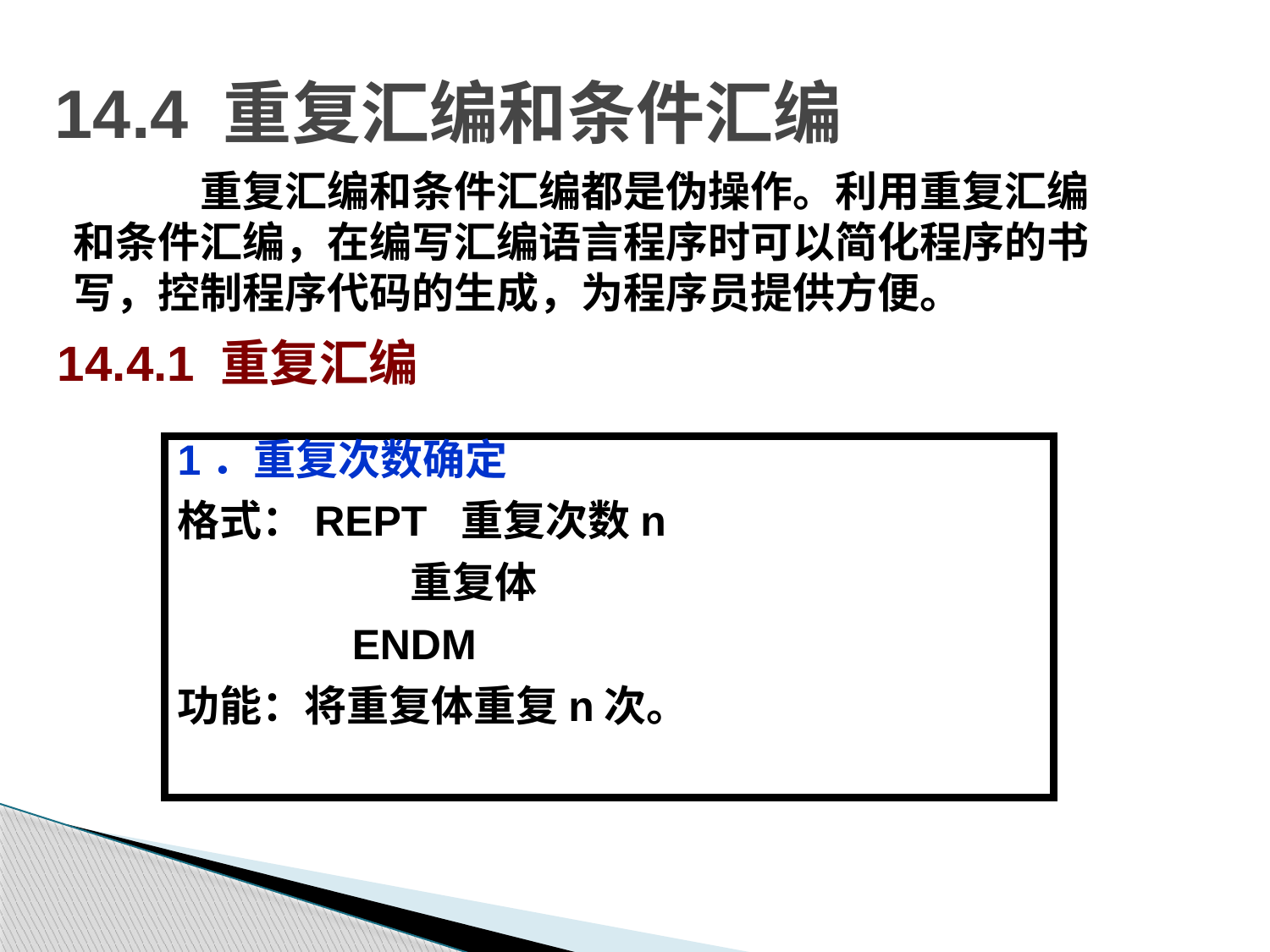

# 14.4 重复汇编和条件汇编
	重复汇编和条件汇编都是伪操作。利用重复汇编和条件汇编，在编写汇编语言程序时可以简化程序的书写，控制程序代码的生成，为程序员提供方便。
14.4.1 重复汇编
1．重复次数确定
格式：REPT  重复次数n
		     重复体
		ENDM
功能：将重复体重复n次。